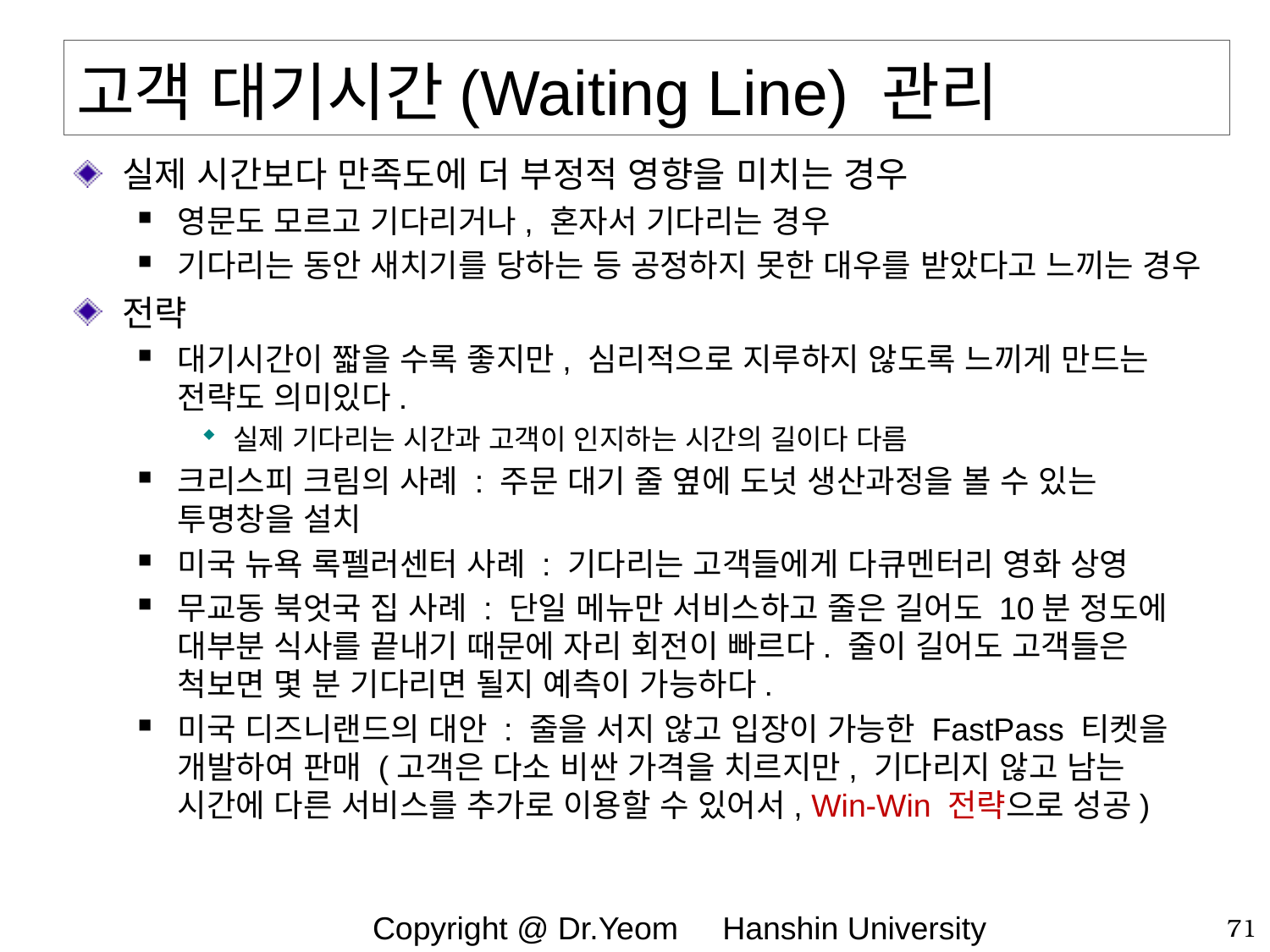

# 고객 대기시간(Waiting Line) 관리
실제 시간보다 만족도에 더 부정적 영향을 미치는 경우
영문도 모르고 기다리거나, 혼자서 기다리는 경우
기다리는 동안 새치기를 당하는 등 공정하지 못한 대우를 받았다고 느끼는 경우
전략
대기시간이 짧을 수록 좋지만, 심리적으로 지루하지 않도록 느끼게 만드는 전략도 의미있다.
실제 기다리는 시간과 고객이 인지하는 시간의 길이다 다름
크리스피 크림의 사례 : 주문 대기 줄 옆에 도넛 생산과정을 볼 수 있는 투명창을 설치
미국 뉴욕 록펠러센터 사례 : 기다리는 고객들에게 다큐멘터리 영화 상영
무교동 북엇국 집 사례 : 단일 메뉴만 서비스하고 줄은 길어도 10분 정도에 대부분 식사를 끝내기 때문에 자리 회전이 빠르다. 줄이 길어도 고객들은 척보면 몇 분 기다리면 될지 예측이 가능하다.
미국 디즈니랜드의 대안 : 줄을 서지 않고 입장이 가능한 FastPass 티켓을 개발하여 판매 (고객은 다소 비싼 가격을 치르지만, 기다리지 않고 남는 시간에 다른 서비스를 추가로 이용할 수 있어서, Win-Win 전략으로 성공)

71